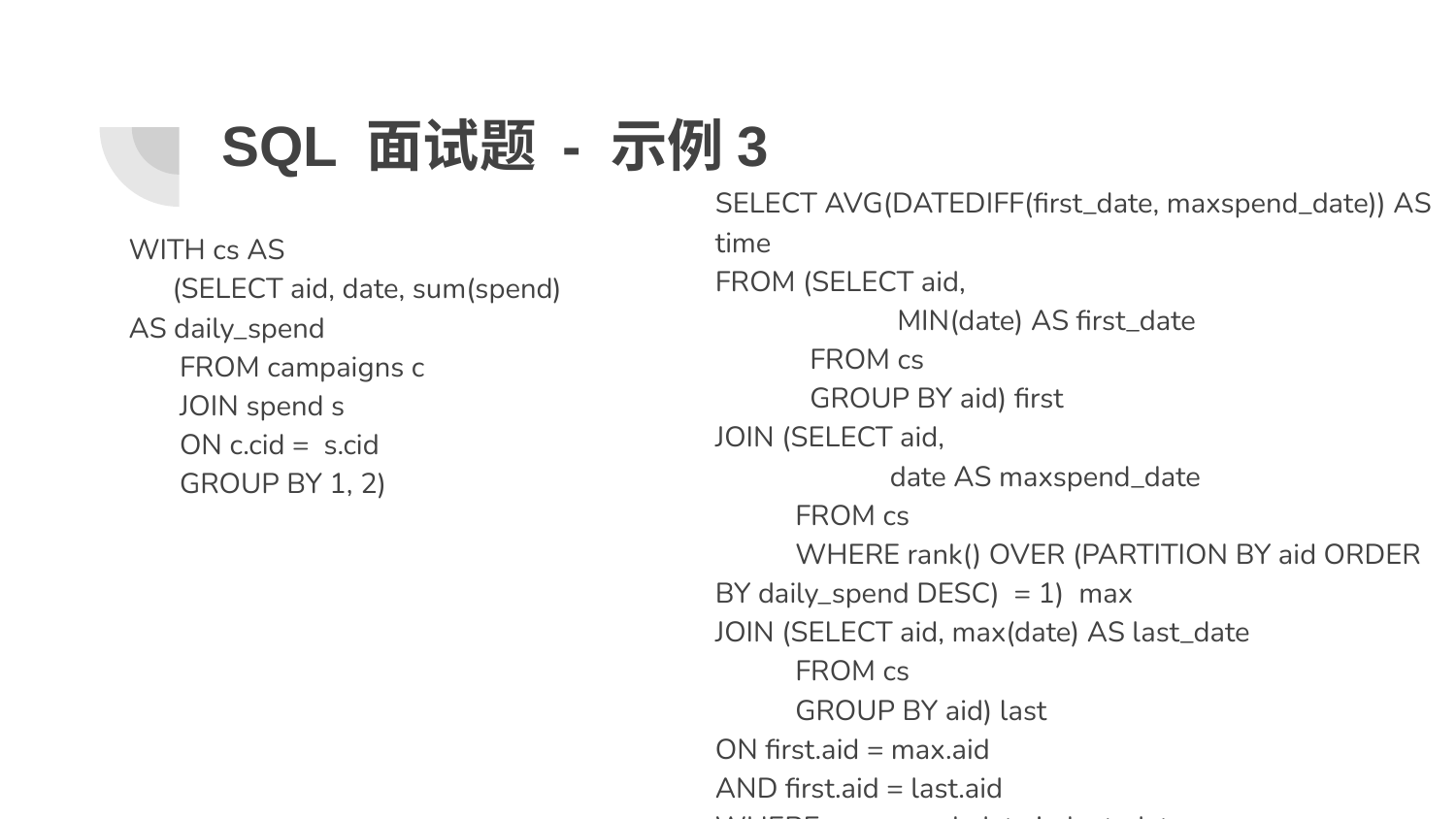

# SQL 面试题 - 示例3
SELECT AVG(DATEDIFF(first_date, maxspend_date)) AS time
FROM (SELECT aid,
                         MIN(date) AS first_date
             FROM cs
             GROUP BY aid) first
JOIN (SELECT aid,
	    date AS maxspend_date
           FROM cs
           WHERE rank() OVER (PARTITION BY aid ORDER BY daily_spend DESC)  = 1)  max
JOIN (SELECT aid, max(date) AS last_date
           FROM cs
           GROUP BY aid) last
ON first.aid = max.aid
AND first.aid = last.aid
WHERE maxspend_date != last_date
WITH cs AS
      (SELECT aid, date, sum(spend) AS daily_spend
       FROM campaigns c
       JOIN spend s
       ON c.cid =  s.cid
       GROUP BY 1, 2)